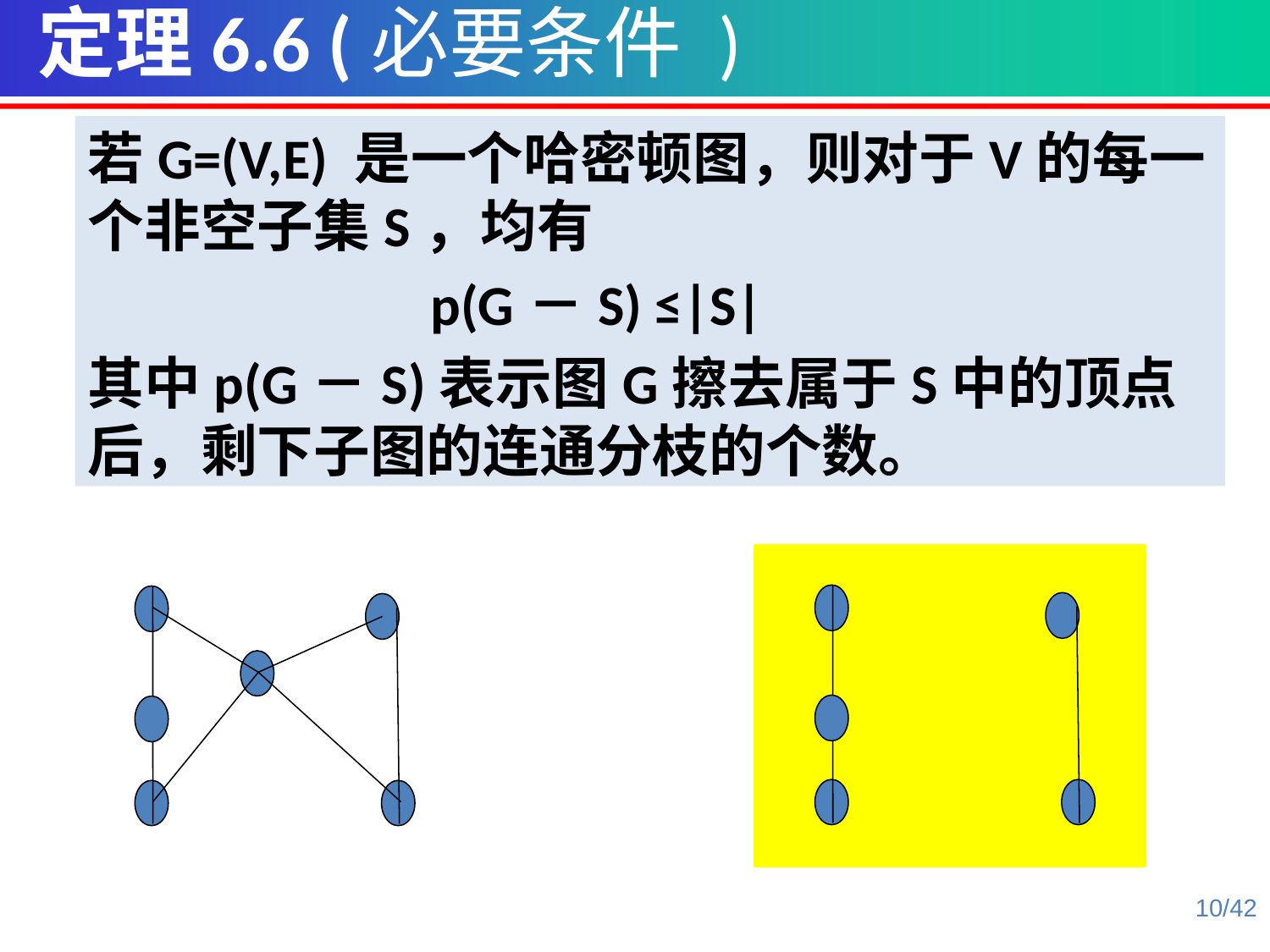

定理6.6 (必要条件 )
若G=(V,E) 是一个哈密顿图，则对于V的每一个非空子集S，均有
                           p(G－S) ≤|S|
其中p(G－S)表示图G擦去属于S中的顶点后，剩下子图的连通分枝的个数。

10/42